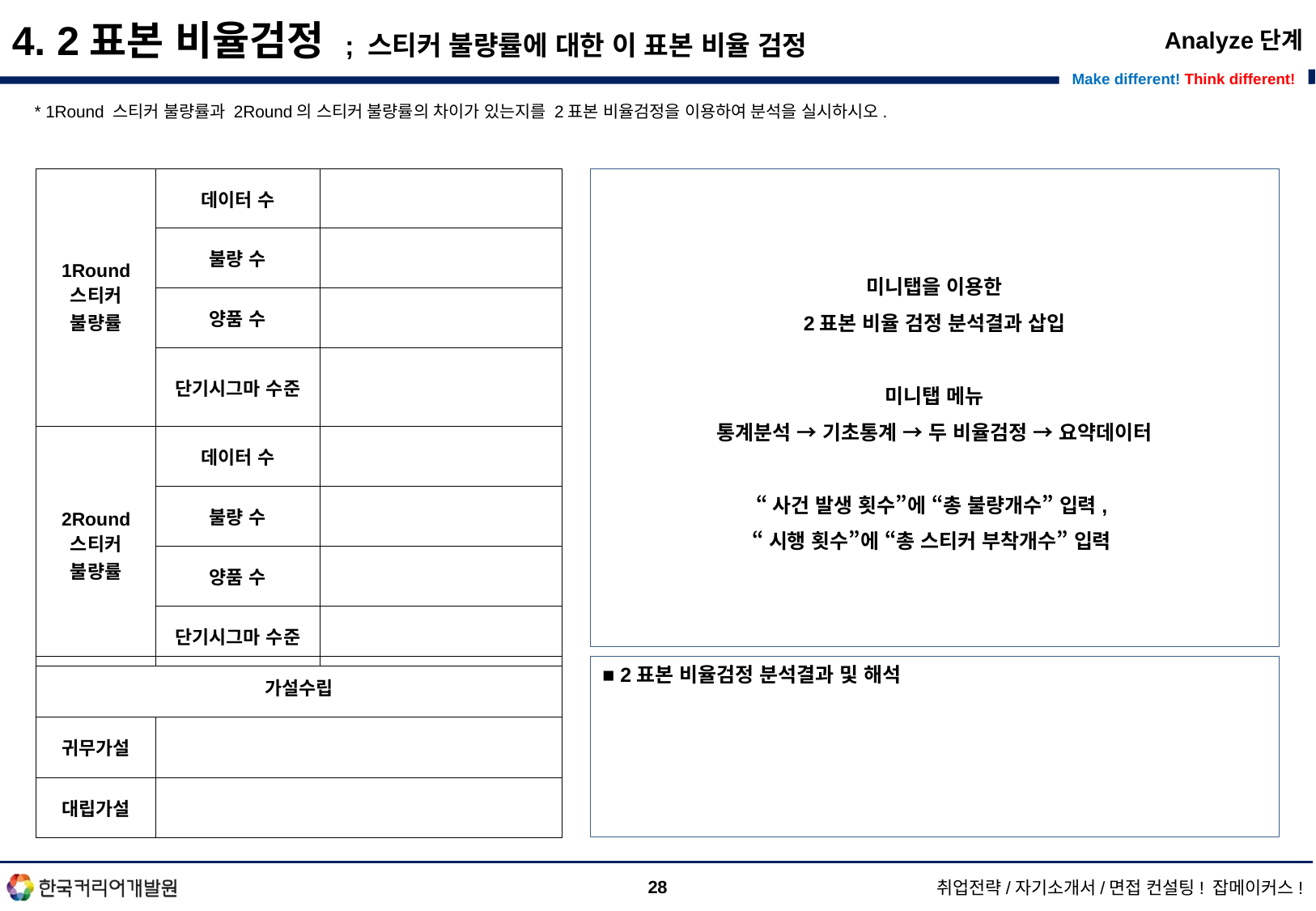

4. 2표본 비율검정 ; 스티커 불량률에 대한 이 표본 비율 검정
Analyze단계
* 1Round 스티커 불량률과 2Round의 스티커 불량률의 차이가 있는지를 2표본 비율검정을 이용하여 분석을 실시하시오.
| 1Round 스티커 불량률 | 데이터 수 |  |
| --- | --- | --- |
|  | 불량 수 |  |
|  | 양품 수 |  |
|  | 단기시그마 수준 |  |
| 2Round 스티커 불량률 | 데이터 수 |  |
|  | 불량 수 |  |
|  | 양품 수 |  |
|  | 단기시그마 수준 |  |
미니탭을 이용한
2표본 비율 검정 분석결과 삽입

미니탭 메뉴
통계분석 → 기초통계 → 두 비율검정 → 요약데이터

“사건 발생 횟수”에 “총 불량개수” 입력,
“시행 횟수”에 “총 스티커 부착개수” 입력
| 가설수립 |  |  |
| --- | --- | --- |
| 귀무가설 |  |  |
| 대립가설 |  |  |
■ 2표본 비율검정 분석결과 및 해석